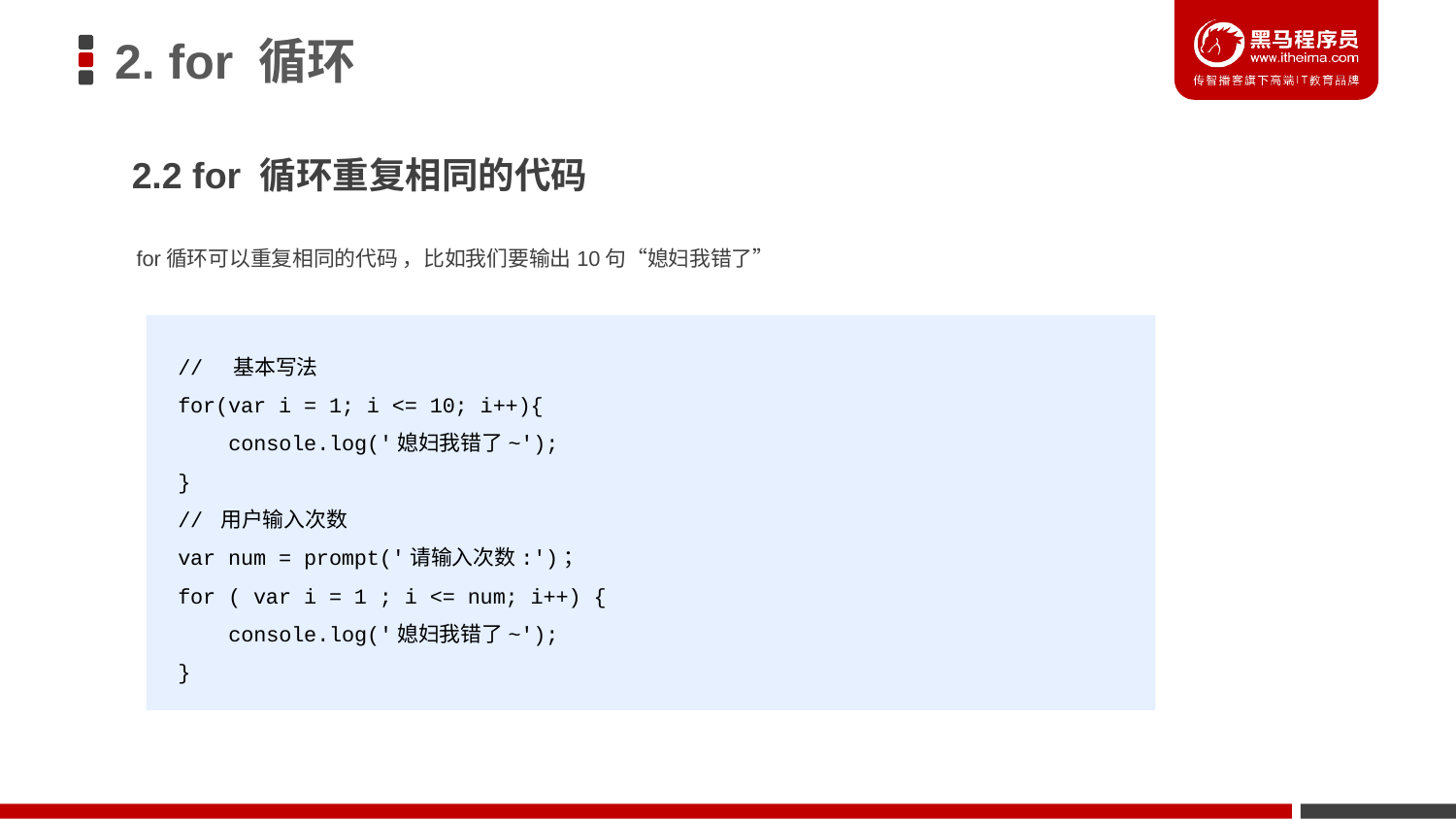

# 2. for 循环
2.2 for 循环重复相同的代码
for循环可以重复相同的代码 ，比如我们要输出10句“媳妇我错了”
//  基本写法
for(var i = 1; i <= 10; i++){
    console.log('媳妇我错了~');
}
// 用户输入次数
var num = prompt('请输入次数:')；
for ( var i = 1 ; i <= num; i++) {
    console.log('媳妇我错了~');
}